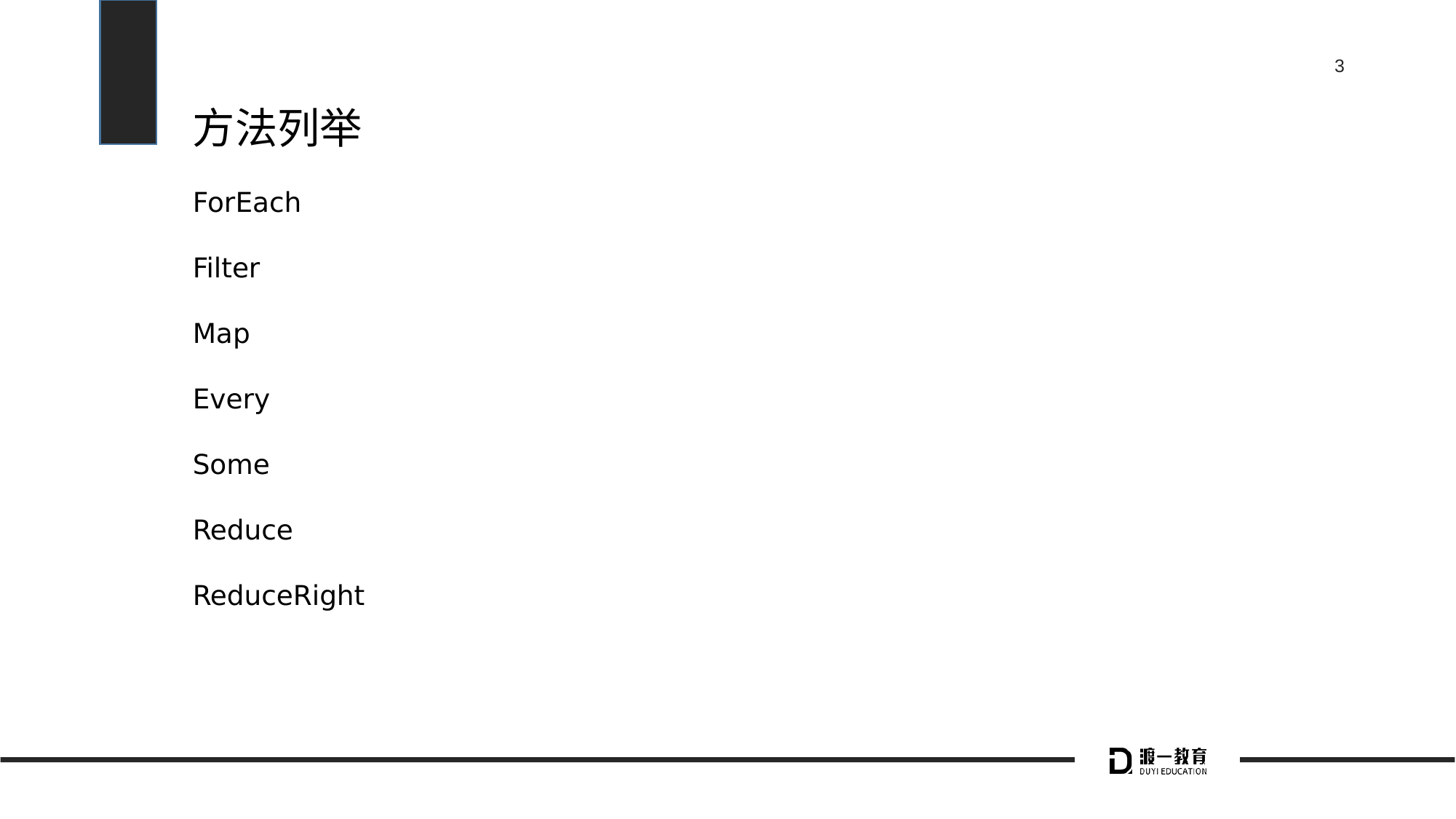

# 方法列举
ForEach

Filter

Map

Every

Some

Reduce

ReduceRight